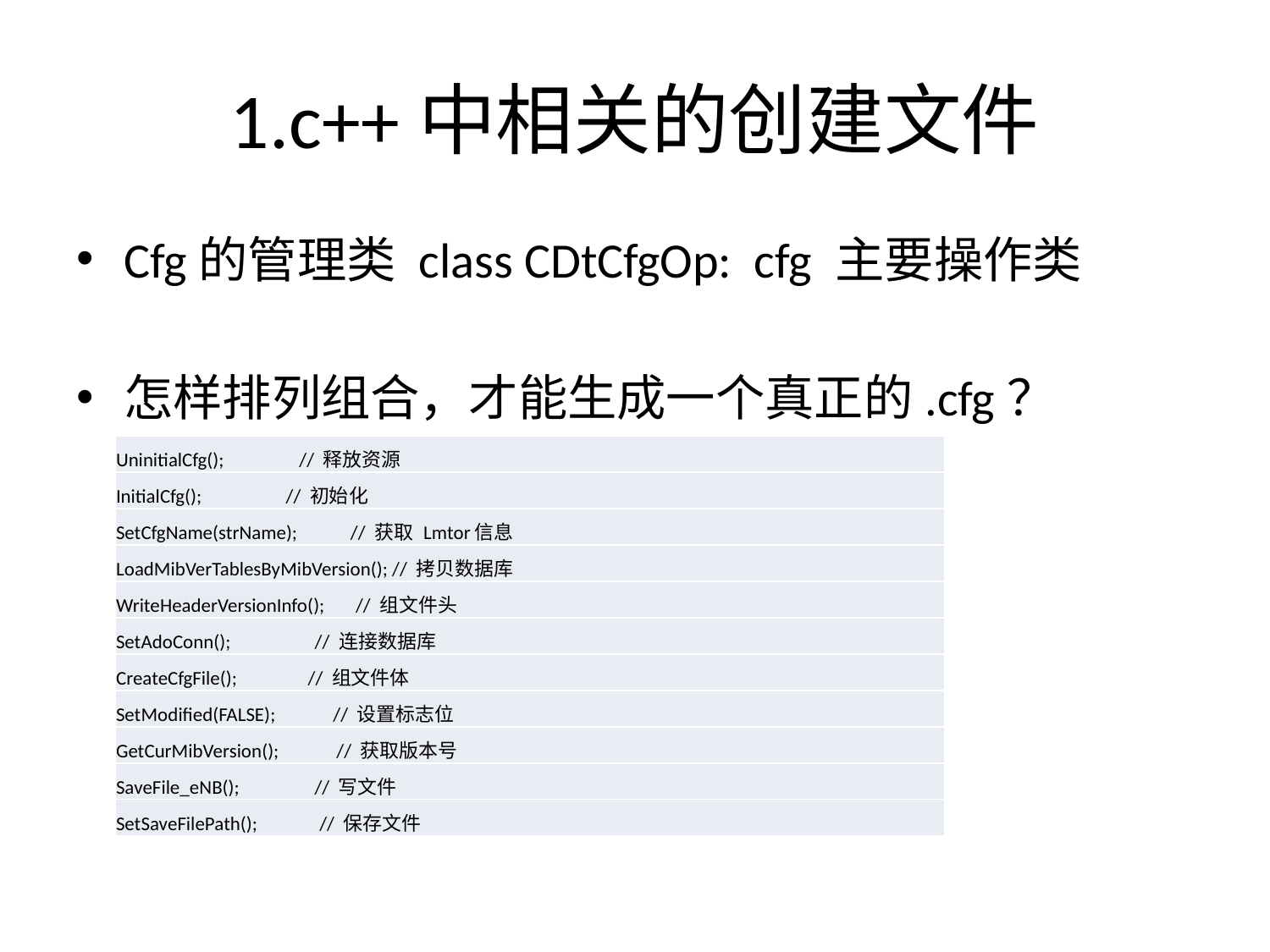

# 1.c++中相关的创建文件
Cfg的管理类 class CDtCfgOp:  cfg 主要操作类

怎样排列组合，才能生成一个真正的.cfg？

| UninitialCfg(); // 释放资源 |
| --- |
| InitialCfg(); // 初始化 |
| SetCfgName(strName); // 获取 Lmtor信息 |
| LoadMibVerTablesByMibVersion(); // 拷贝数据库 |
| WriteHeaderVersionInfo(); // 组文件头 |
| SetAdoConn(); // 连接数据库 |
| CreateCfgFile(); // 组文件体 |
| SetModified(FALSE); // 设置标志位 |
| GetCurMibVersion(); // 获取版本号 |
| SaveFile\_eNB(); // 写文件 |
| SetSaveFilePath(); // 保存文件 |